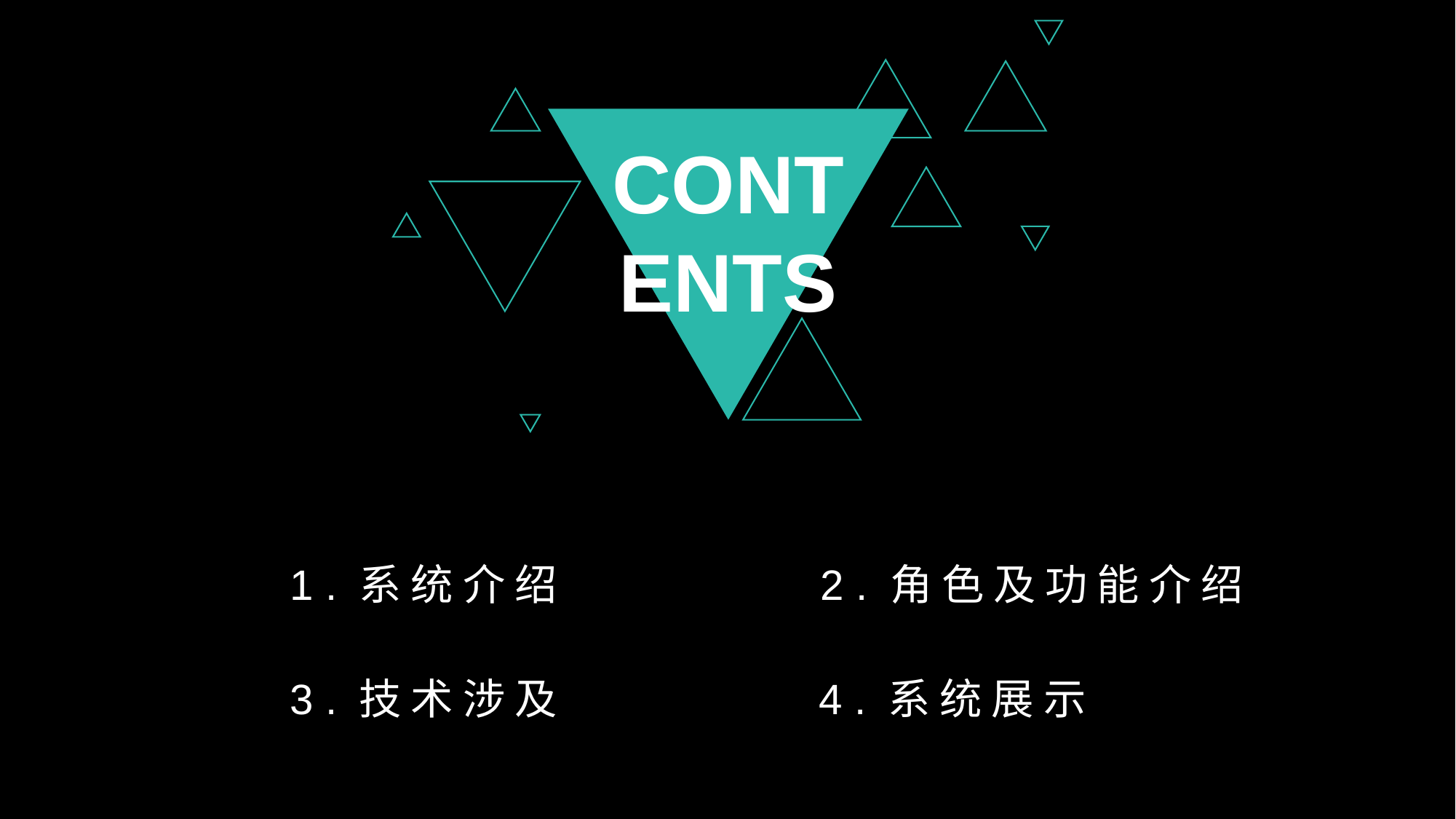

CONT
ENTS
1 . 系 统 介 绍
2 . 角 色 及 功 能 介 绍
3 . 技 术 涉 及
4 . 系 统 展 示